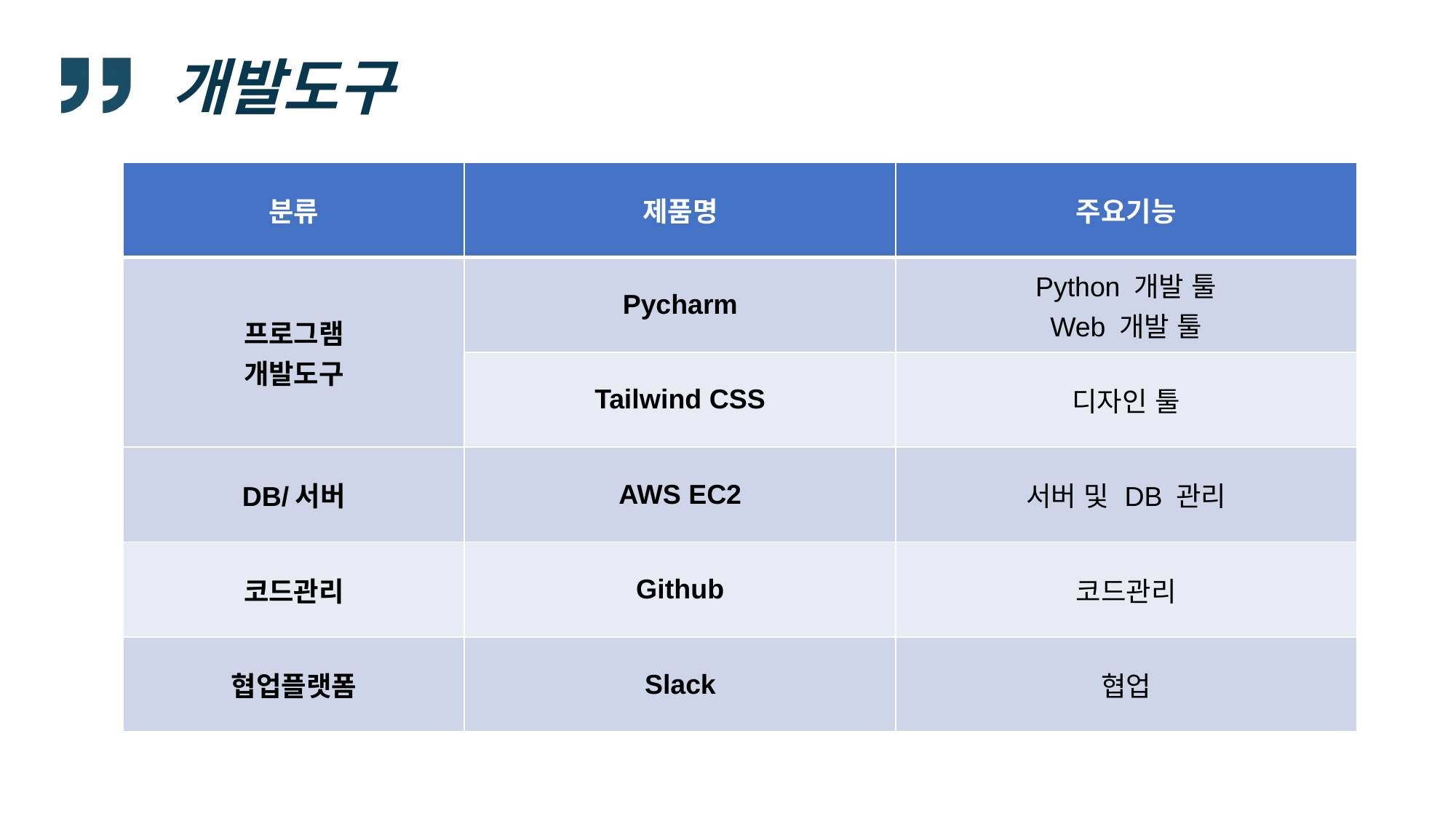

# 개발도구
| 분류 | 제품명 | 주요기능 |
| --- | --- | --- |
| 프로그램 개발도구 | Pycharm | Python 개발 툴 Web 개발 툴 |
|  | Tailwind CSS | 디자인 툴 |
| DB/서버 | AWS EC2 | 서버 및 DB 관리 |
| 코드관리 | Github | 코드관리 |
| 협업플랫폼 | Slack | 협업 |